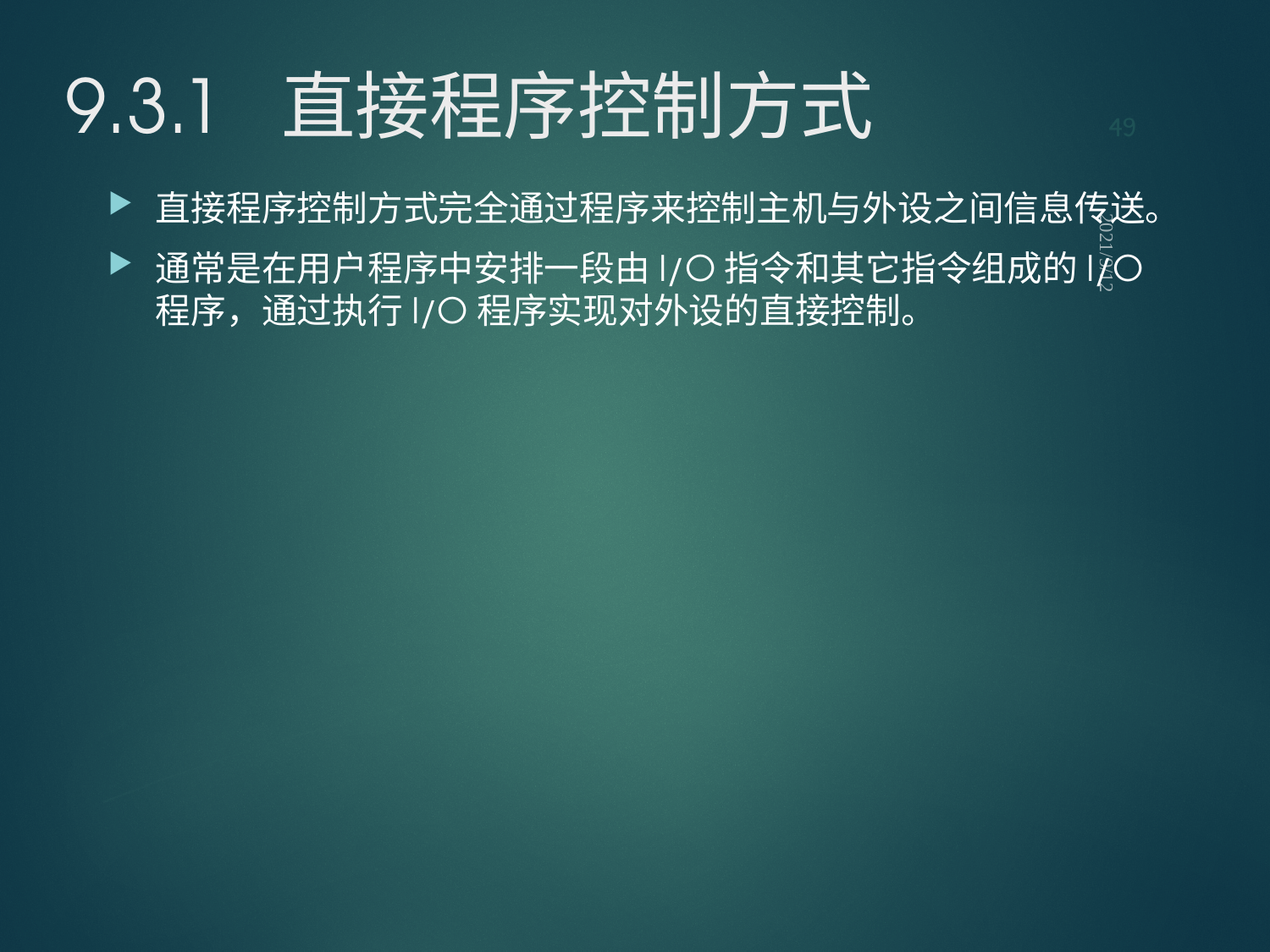

49
# 9.3.1  直接程序控制方式
直接程序控制方式完全通过程序来控制主机与外设之间信息传送。
通常是在用户程序中安排一段由I/O指令和其它指令组成的I/O程序，通过执行I/O程序实现对外设的直接控制。
2021/9/12